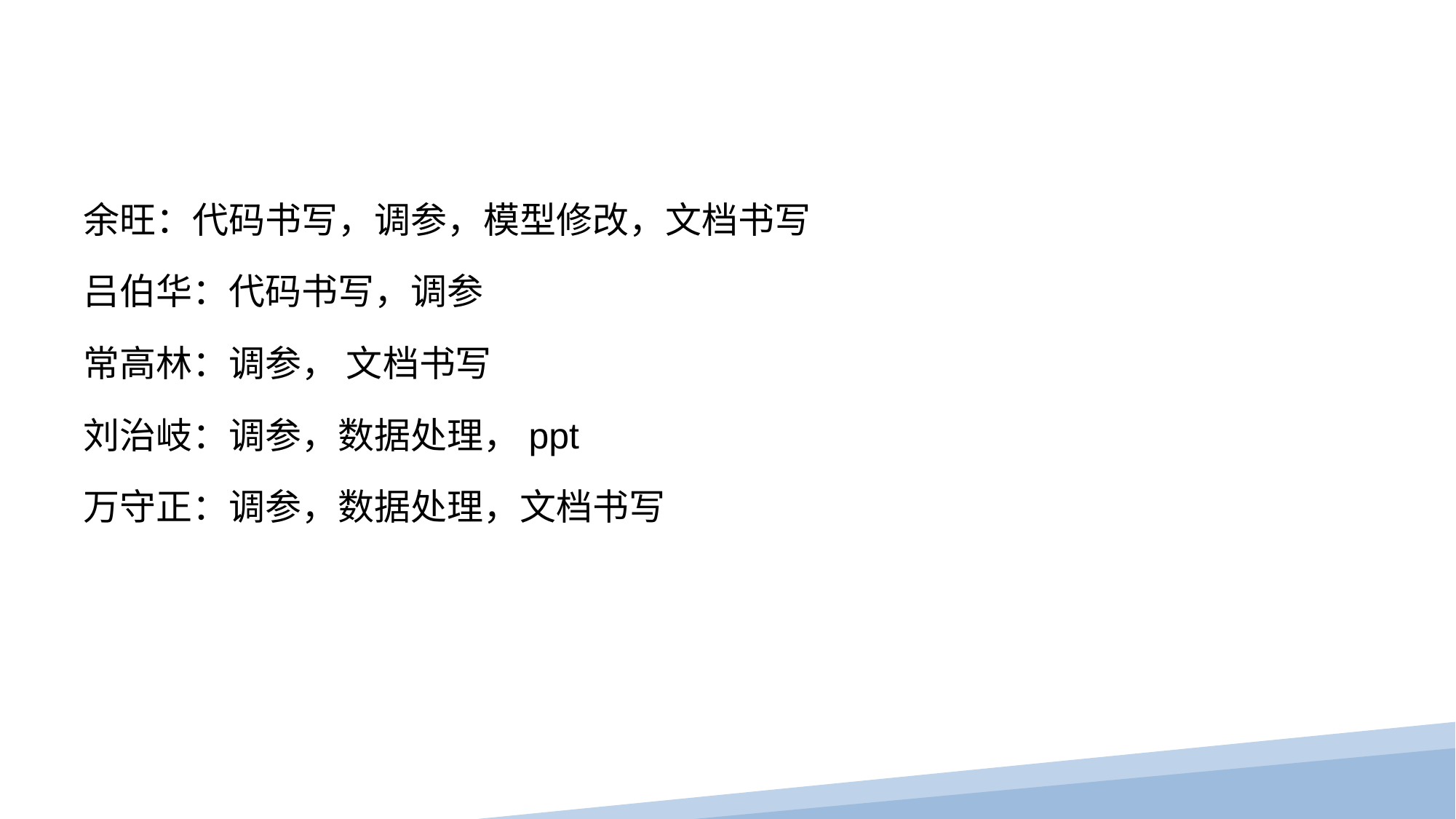

余旺：代码书写，调参，模型修改，文档书写
吕伯华：代码书写，调参
常高林：调参， 文档书写
刘治岐：调参，数据处理，ppt
万守正：调参，数据处理，文档书写